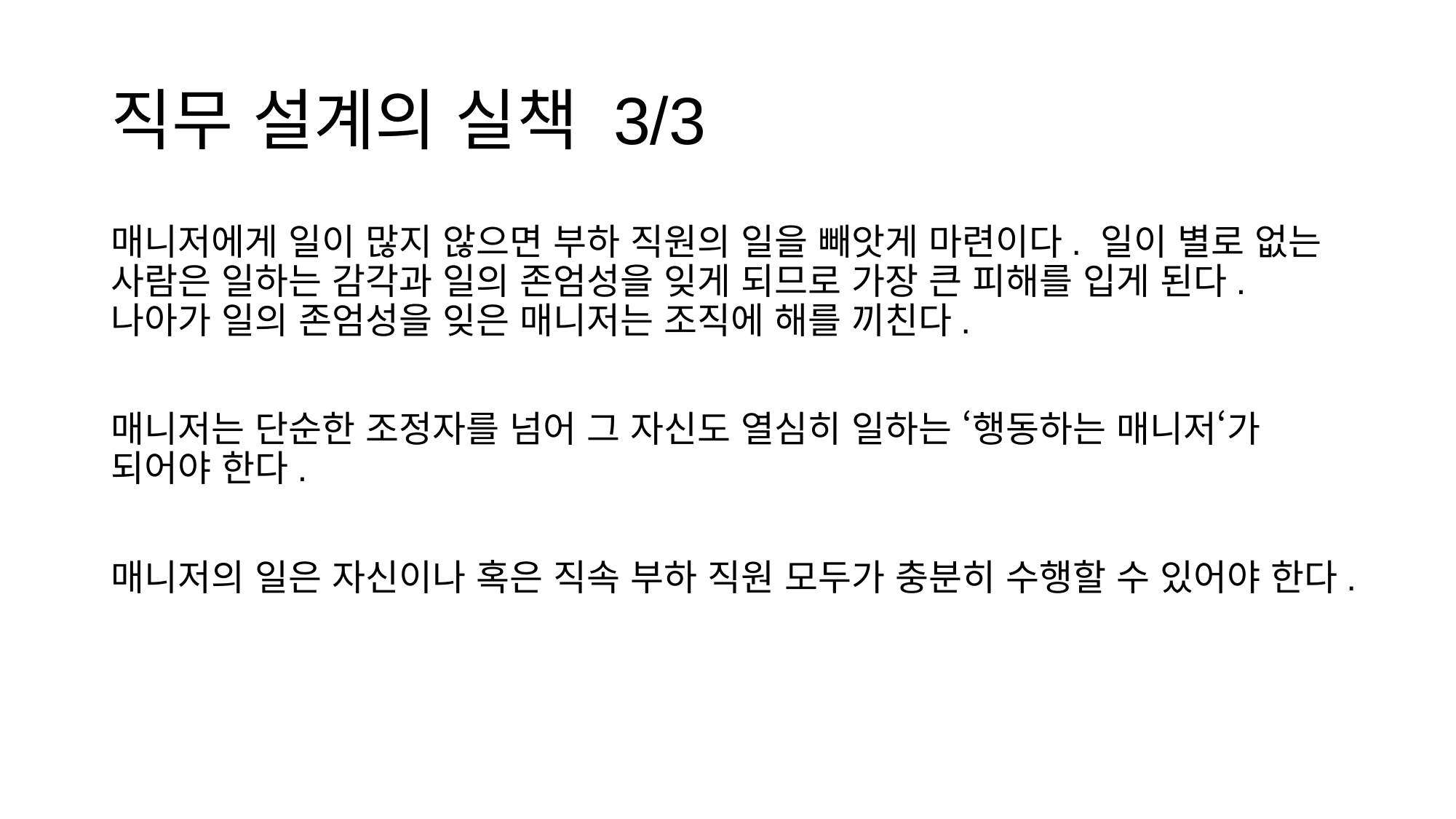

# 직무 설계의 실책 3/3
매니저에게 일이 많지 않으면 부하 직원의 일을 빼앗게 마련이다. 일이 별로 없는 사람은 일하는 감각과 일의 존엄성을 잊게 되므로 가장 큰 피해를 입게 된다. 나아가 일의 존엄성을 잊은 매니저는 조직에 해를 끼친다.

매니저는 단순한 조정자를 넘어 그 자신도 열심히 일하는 ‘행동하는 매니저‘가 되어야 한다.

매니저의 일은 자신이나 혹은 직속 부하 직원 모두가 충분히 수행할 수 있어야 한다.